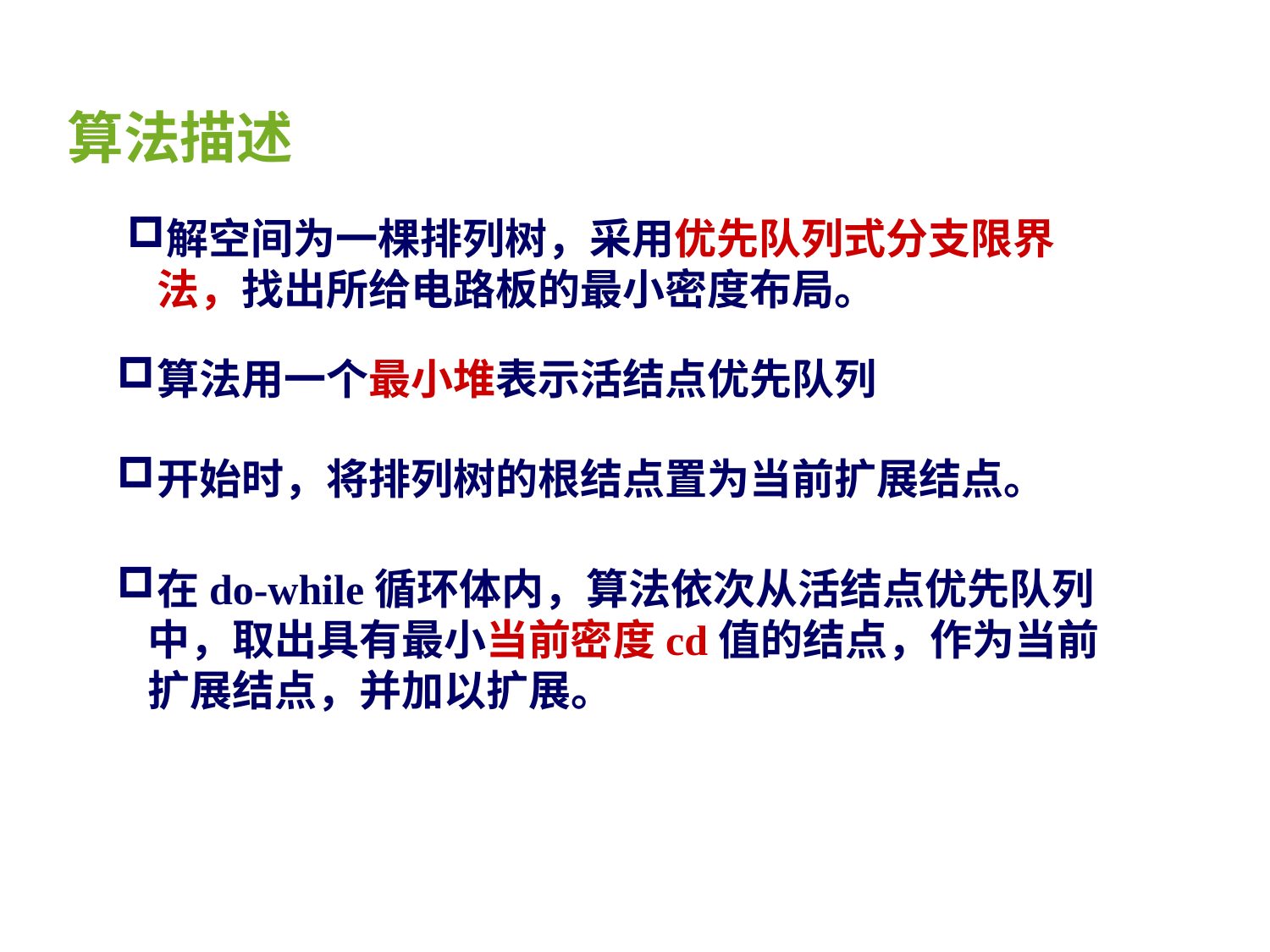

算法描述
解空间为一棵排列树，采用优先队列式分支限界法，找出所给电路板的最小密度布局。
算法用一个最小堆表示活结点优先队列
开始时，将排列树的根结点置为当前扩展结点。
在do-while循环体内，算法依次从活结点优先队列中，取出具有最小当前密度cd值的结点，作为当前扩展结点，并加以扩展。